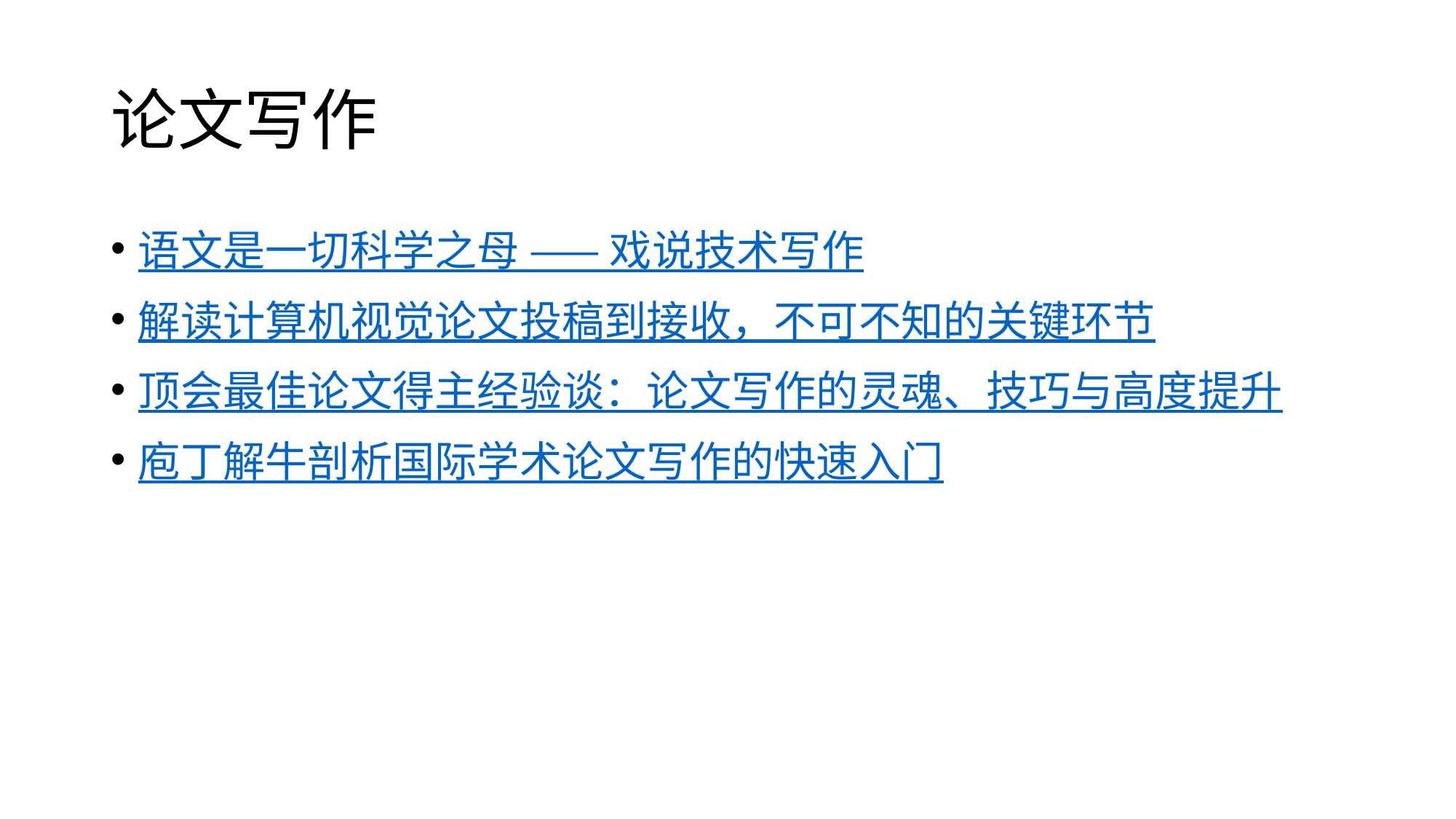

# 论文写作
语文是一切科学之母 —— 戏说技术写作
解读计算机视觉论文投稿到接收，不可不知的关键环节
顶会最佳论文得主经验谈：论文写作的灵魂、技巧与高度提升
庖丁解牛剖析国际学术论文写作的快速入门